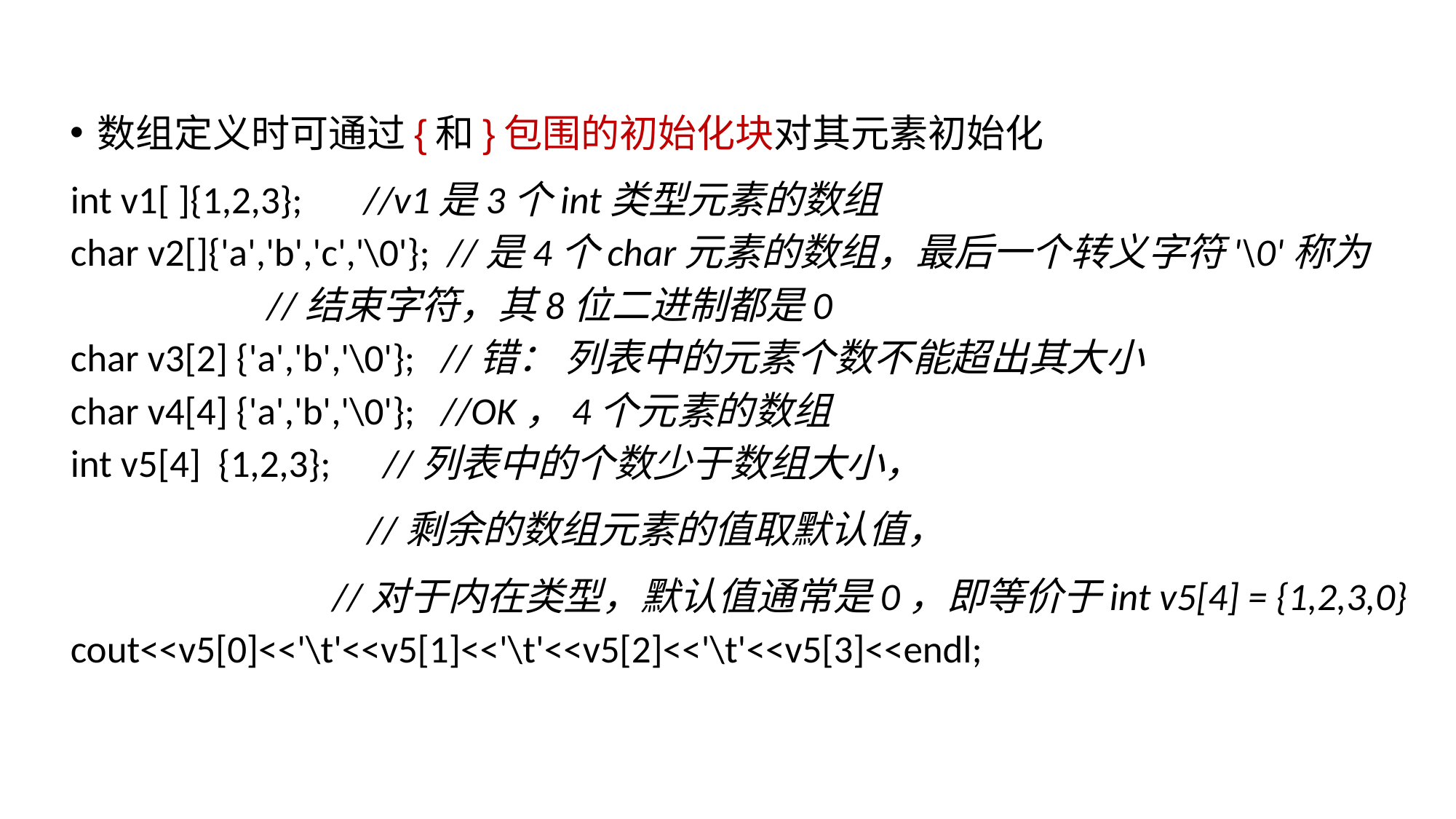

数组定义时可通过{和}包围的初始化块对其元素初始化
int v1[ ]{1,2,3};       //v1是3个int类型元素的数组
char v2[]{'a','b','c','\0'};  //是4个char元素的数组，最后一个转义字符'\0'称为
                      //结束字符，其8位二进制都是0
char v3[2] {'a','b','\0'};   //错： 列表中的元素个数不能超出其大小
char v4[4] {'a','b','\0'};   //OK，4个元素的数组
int v5[4]  {1,2,3};      //列表中的个数少于数组大小，
                                  //剩余的数组元素的值取默认值，
                              //对于内在类型，默认值通常是0，即等价于int v5[4] = {1,2,3,0}
cout<<v5[0]<<'\t'<<v5[1]<<'\t'<<v5[2]<<'\t'<<v5[3]<<endl;